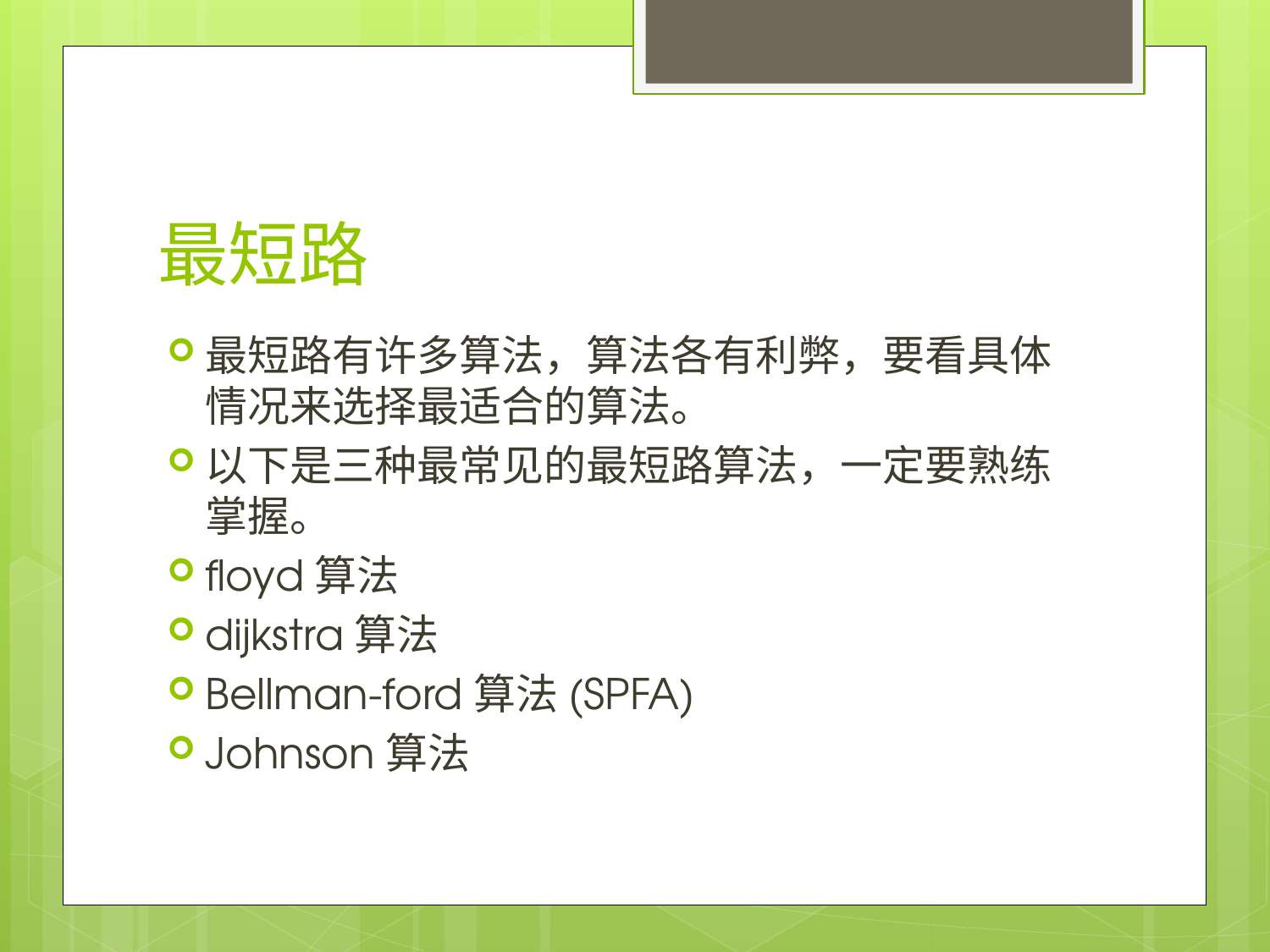

# 最短路
最短路有许多算法，算法各有利弊，要看具体情况来选择最适合的算法。
以下是三种最常见的最短路算法，一定要熟练掌握。
floyd算法
dijkstra算法
Bellman-ford算法(SPFA)
Johnson算法